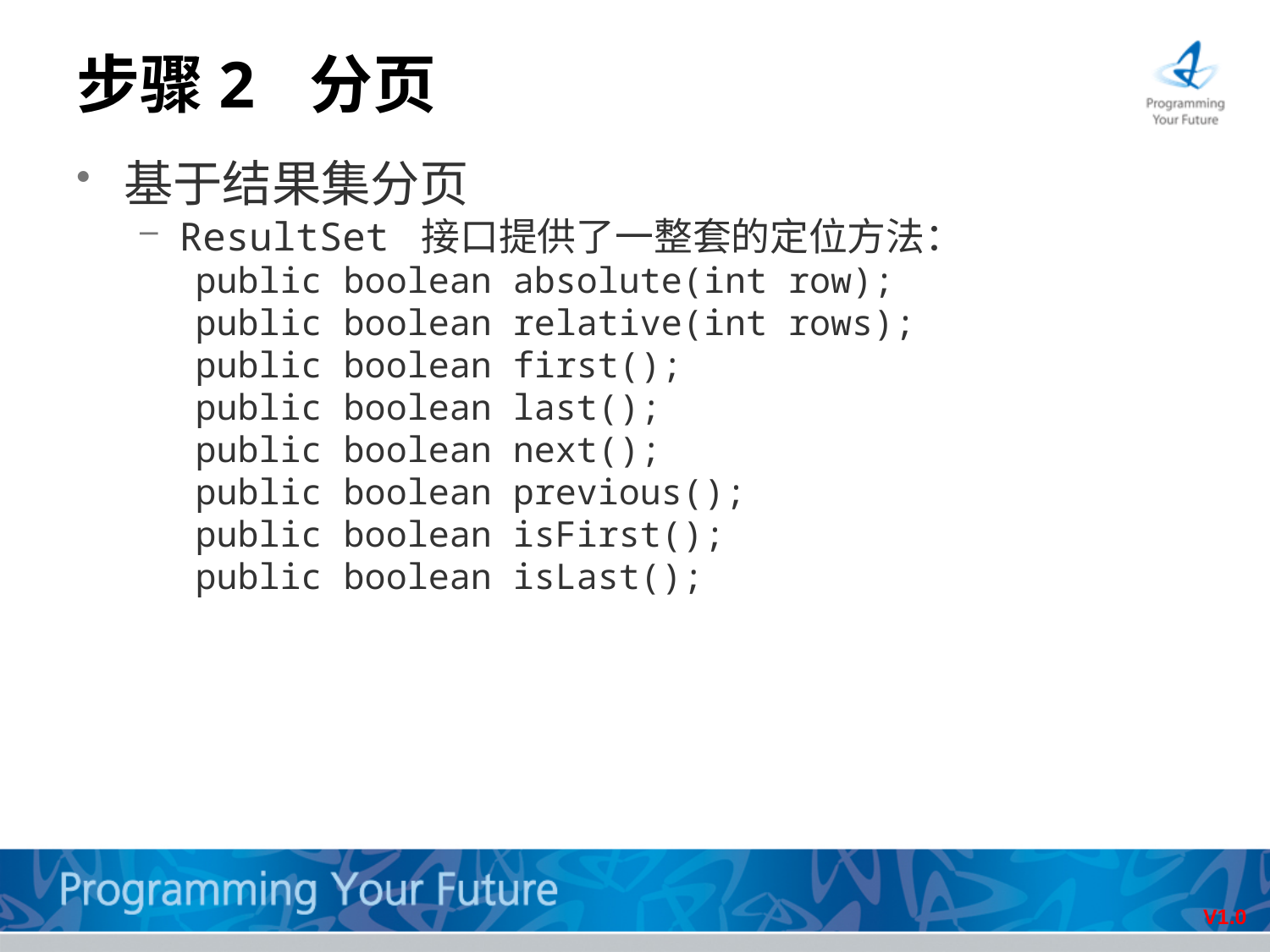

# 步骤2 分页
基于结果集分页
ResultSet 接口提供了一整套的定位方法：
public boolean absolute(int row);
public boolean relative(int rows);
public boolean first();
public boolean last();
public boolean next();
public boolean previous();
public boolean isFirst();
public boolean isLast();